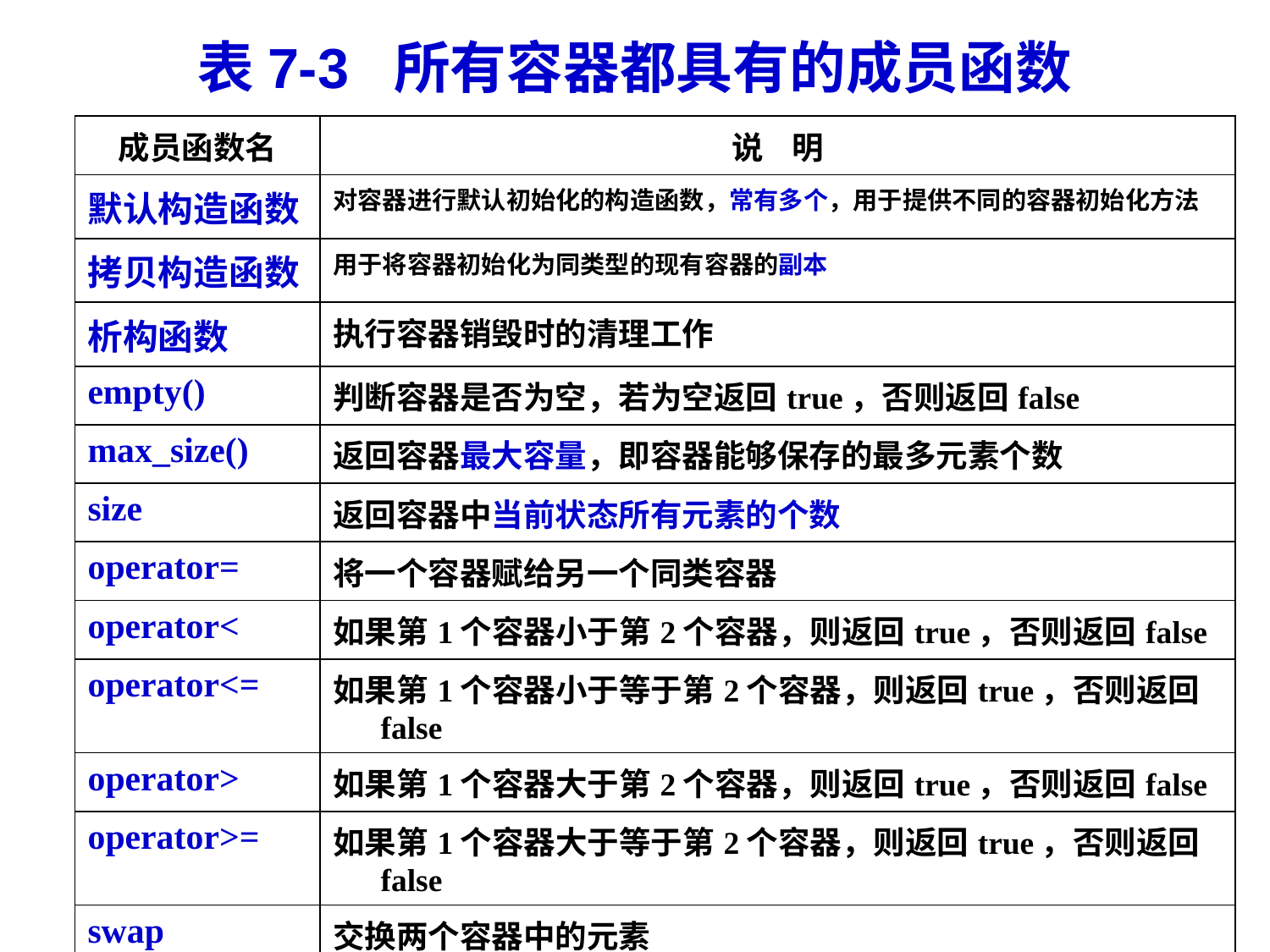

# 表7-3  所有容器都具有的成员函数
| 成员函数名 | 说 明 |
| --- | --- |
| 默认构造函数 | 对容器进行默认初始化的构造函数，常有多个，用于提供不同的容器初始化方法 |
| 拷贝构造函数 | 用于将容器初始化为同类型的现有容器的副本 |
| 析构函数 | 执行容器销毁时的清理工作 |
| empty() | 判断容器是否为空，若为空返回true，否则返回false |
| max\_size() | 返回容器最大容量，即容器能够保存的最多元素个数 |
| size | 返回容器中当前状态所有元素的个数 |
| operator= | 将一个容器赋给另一个同类容器 |
| operator< | 如果第1个容器小于第2个容器，则返回true，否则返回false |
| operator<= | 如果第1个容器小于等于第2个容器，则返回true，否则返回false |
| operator> | 如果第1个容器大于第2个容器，则返回true，否则返回false |
| operator>= | 如果第1个容器大于等于第2个容器，则返回true，否则返回false |
| swap | 交换两个容器中的元素 |